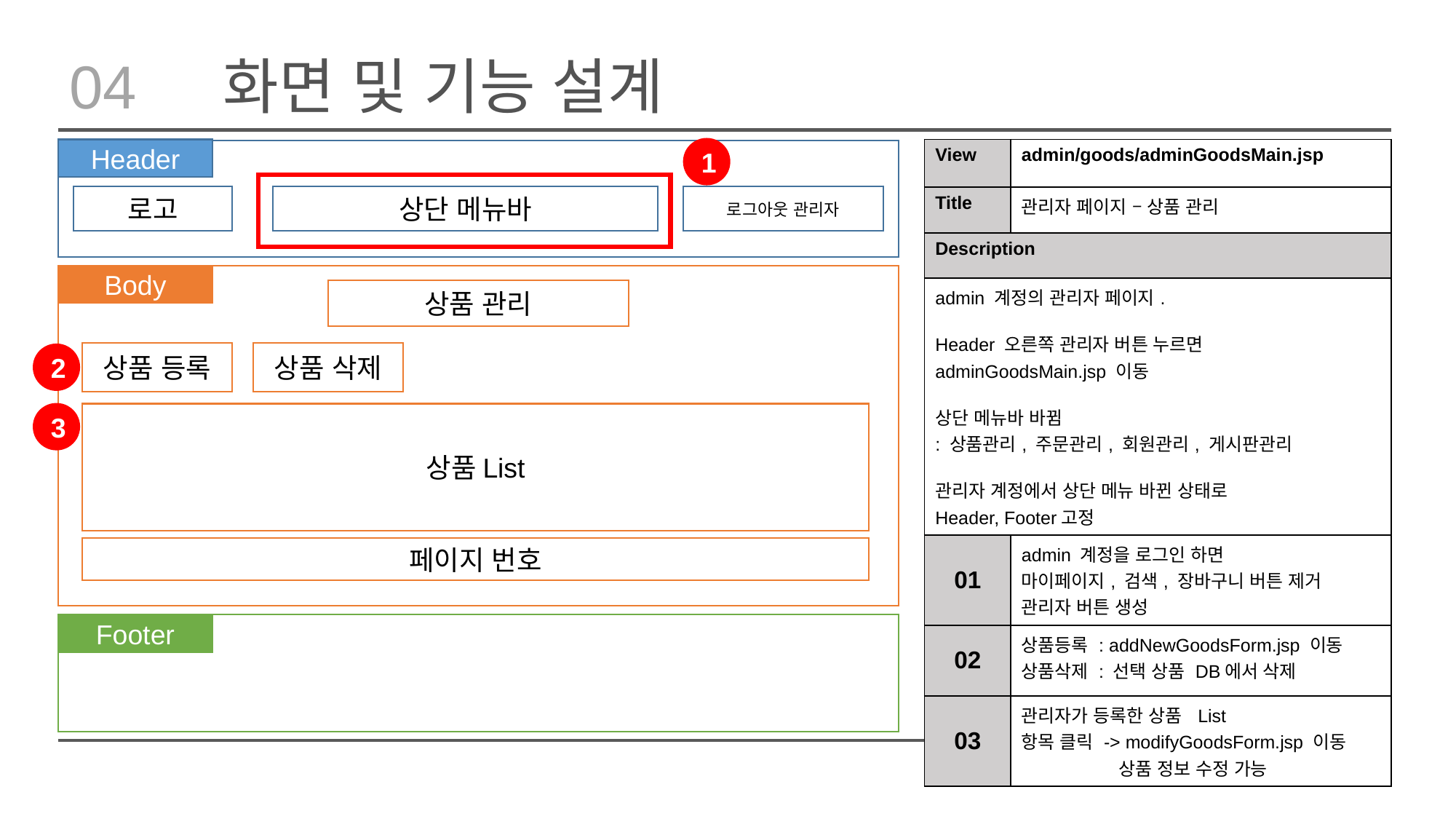

04
화면 및 기능 설계
1
Header
| View | admin/goods/adminGoodsMain.jsp |
| --- | --- |
| Title | 관리자 페이지 – 상품 관리 |
| Description |  |
| admin 계정의 관리자 페이지. Header 오른쪽 관리자 버튼 누르면 adminGoodsMain.jsp 이동 상단 메뉴바 바뀜 : 상품관리, 주문관리, 회원관리, 게시판관리 관리자 계정에서 상단 메뉴 바뀐 상태로 Header, Footer고정 |  |
| 01 | admin 계정을 로그인 하면 마이페이지, 검색, 장바구니 버튼 제거 관리자 버튼 생성 |
| 02 | 상품등록 : addNewGoodsForm.jsp 이동 상품삭제 : 선택 상품 DB에서 삭제 |
| 03 | 관리자가 등록한 상품 List 항목 클릭 -> modifyGoodsForm.jsp 이동 상품 정보 수정 가능 |

로고
로그아웃 관리자
상단 메뉴바
Body

상품 관리
상품 등록
상품 삭제
2
3
상품List
페이지 번호

Footer
반려동물 사료 쇼핑몰 웹개발